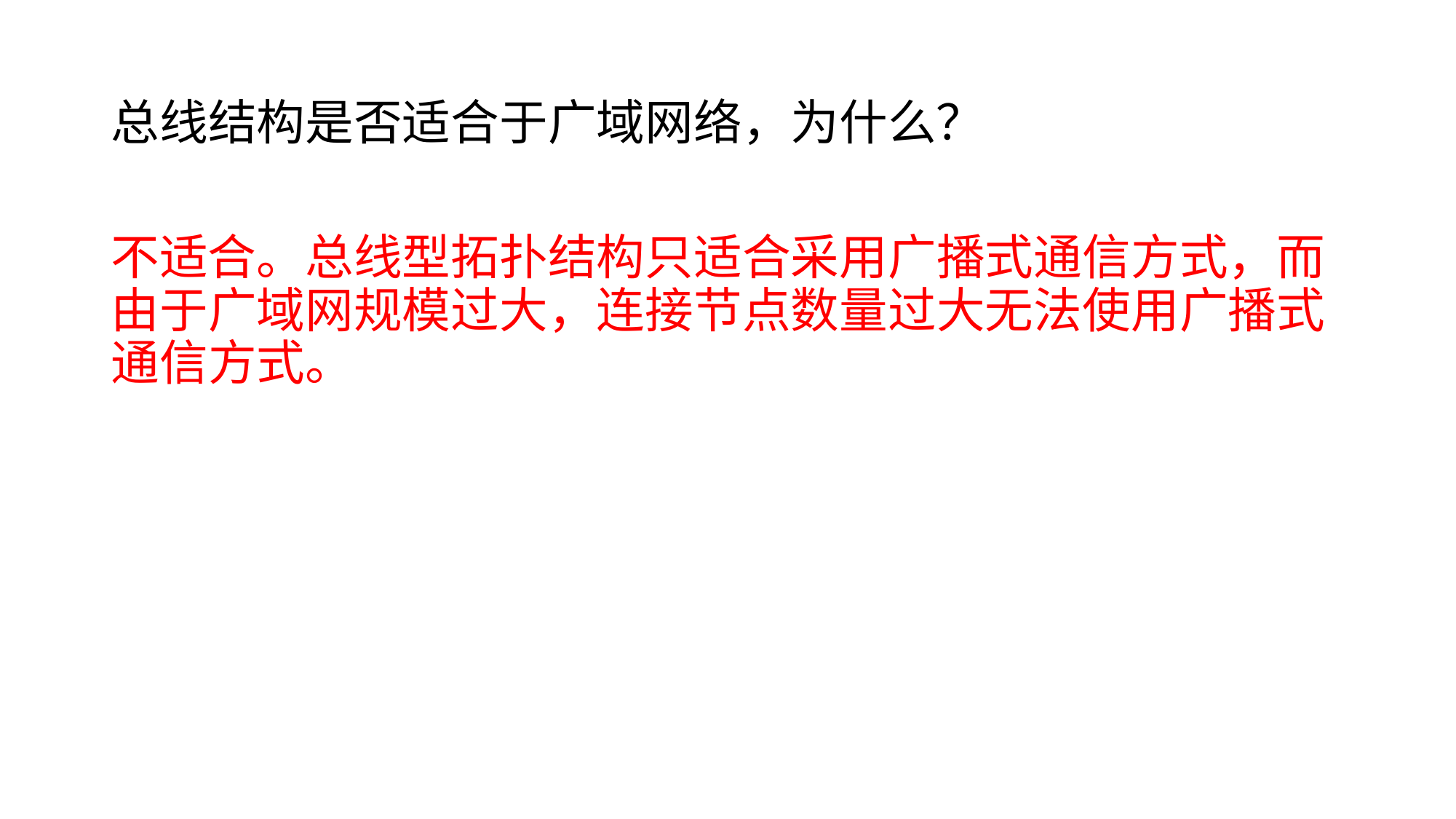

总线结构是否适合于广域网络，为什么？

不适合。总线型拓扑结构只适合采用广播式通信方式，而由于广域网规模过大，连接节点数量过大无法使用广播式通信方式。